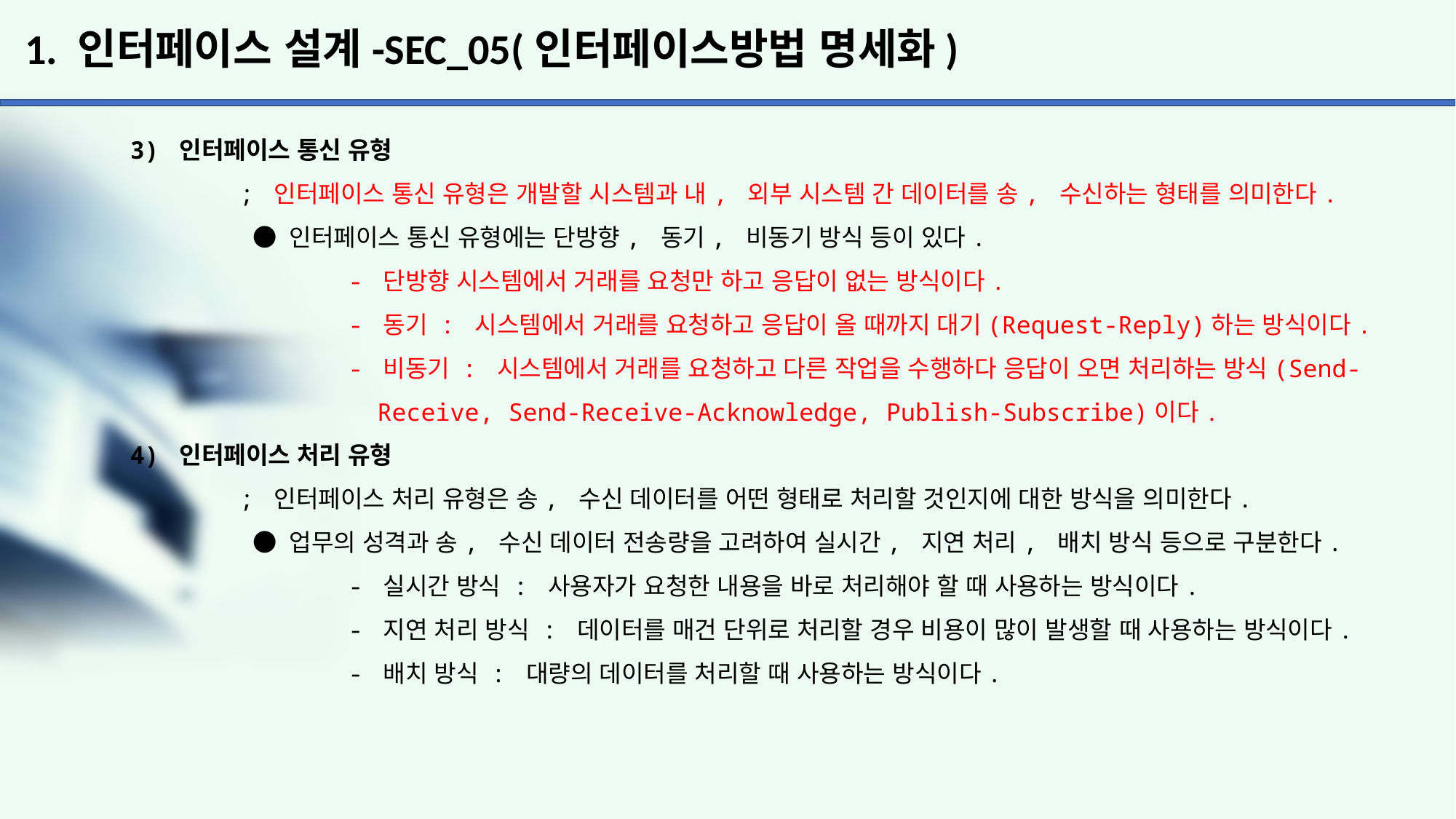

# 1. 인터페이스 설계-SEC_05(인터페이스방법 명세화)
3) 인터페이스 통신 유형
	; 인터페이스 통신 유형은 개발할 시스템과 내, 외부 시스템 간 데이터를 송, 수신하는 형태를 의미한다.
	  ● 인터페이스 통신 유형에는 단방향, 동기, 비동기 방식 등이 있다.
		- 단방향 시스템에서 거래를 요청만 하고 응답이 없는 방식이다.
		- 동기 : 시스템에서 거래를 요청하고 응답이 올 때까지 대기(Request-Reply)하는 방식이다.
		- 비동기 : 시스템에서 거래를 요청하고 다른 작업을 수행하다 응답이 오면 처리하는 방식(Send-
		  Receive, Send-Receive-Acknowledge, Publish-Subscribe)이다.
4) 인터페이스 처리 유형
	; 인터페이스 처리 유형은 송, 수신 데이터를 어떤 형태로 처리할 것인지에 대한 방식을 의미한다.
	  ● 업무의 성격과 송, 수신 데이터 전송량을 고려하여 실시간, 지연 처리, 배치 방식 등으로 구분한다.
		- 실시간 방식 : 사용자가 요청한 내용을 바로 처리해야 할 때 사용하는 방식이다.
		- 지연 처리 방식 : 데이터를 매건 단위로 처리할 경우 비용이 많이 발생할 때 사용하는 방식이다.
		- 배치 방식 : 대량의 데이터를 처리할 때 사용하는 방식이다.